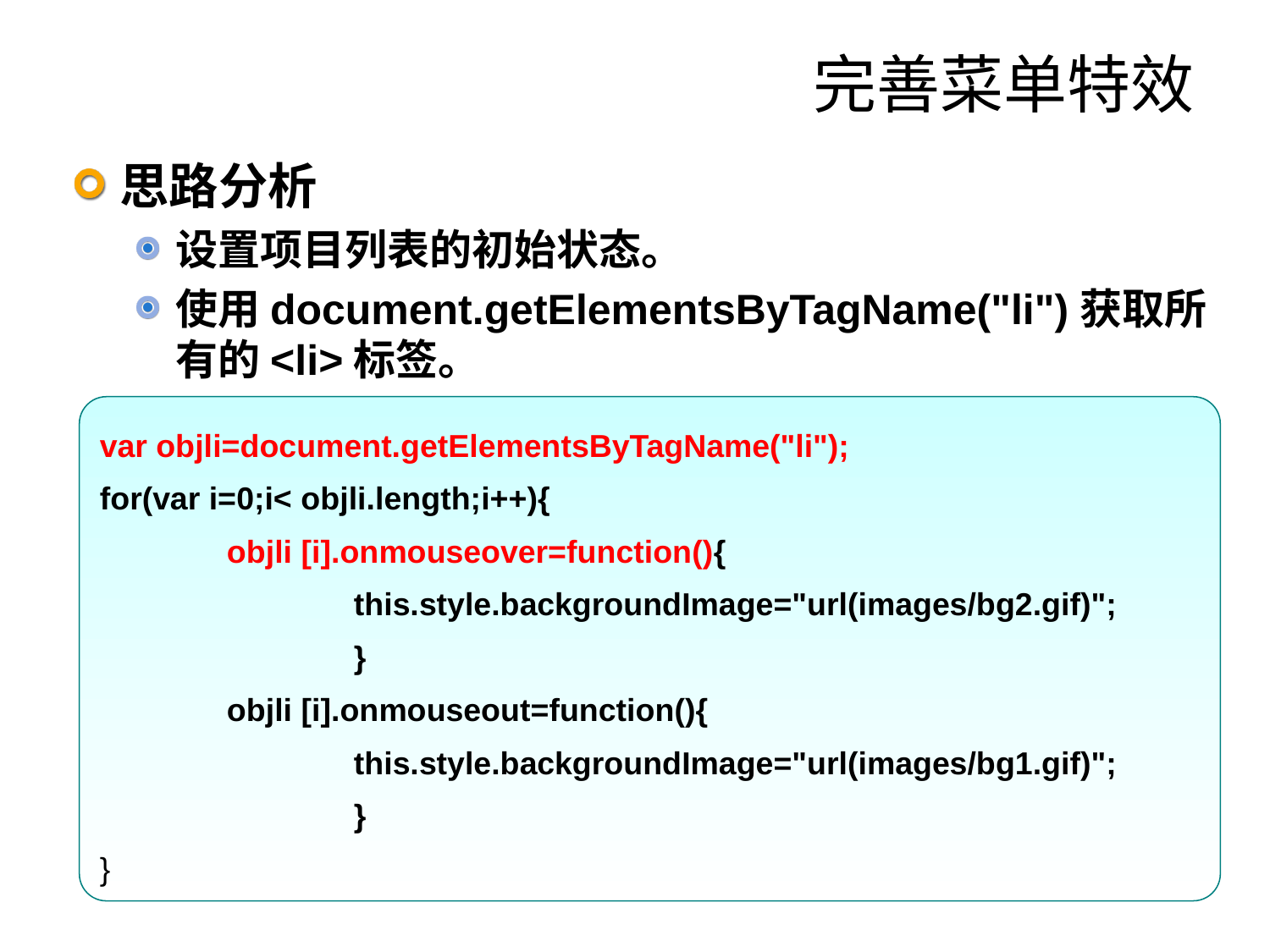

# 完善菜单特效
思路分析
设置项目列表的初始状态。
使用document.getElementsByTagName("li")获取所有的<li>标签。
在每一个<li>标签设置事件，使用“事件名=function(){…}”的方式设置鼠标移进移出的效果
var objli=document.getElementsByTagName("li");
for(var i=0;i< objli.length;i++){
	objli [i].onmouseover=function(){
		this.style.backgroundImage="url(images/bg2.gif)";
		}
	objli [i].onmouseout=function(){
		this.style.backgroundImage="url(images/bg1.gif)";
		}
}